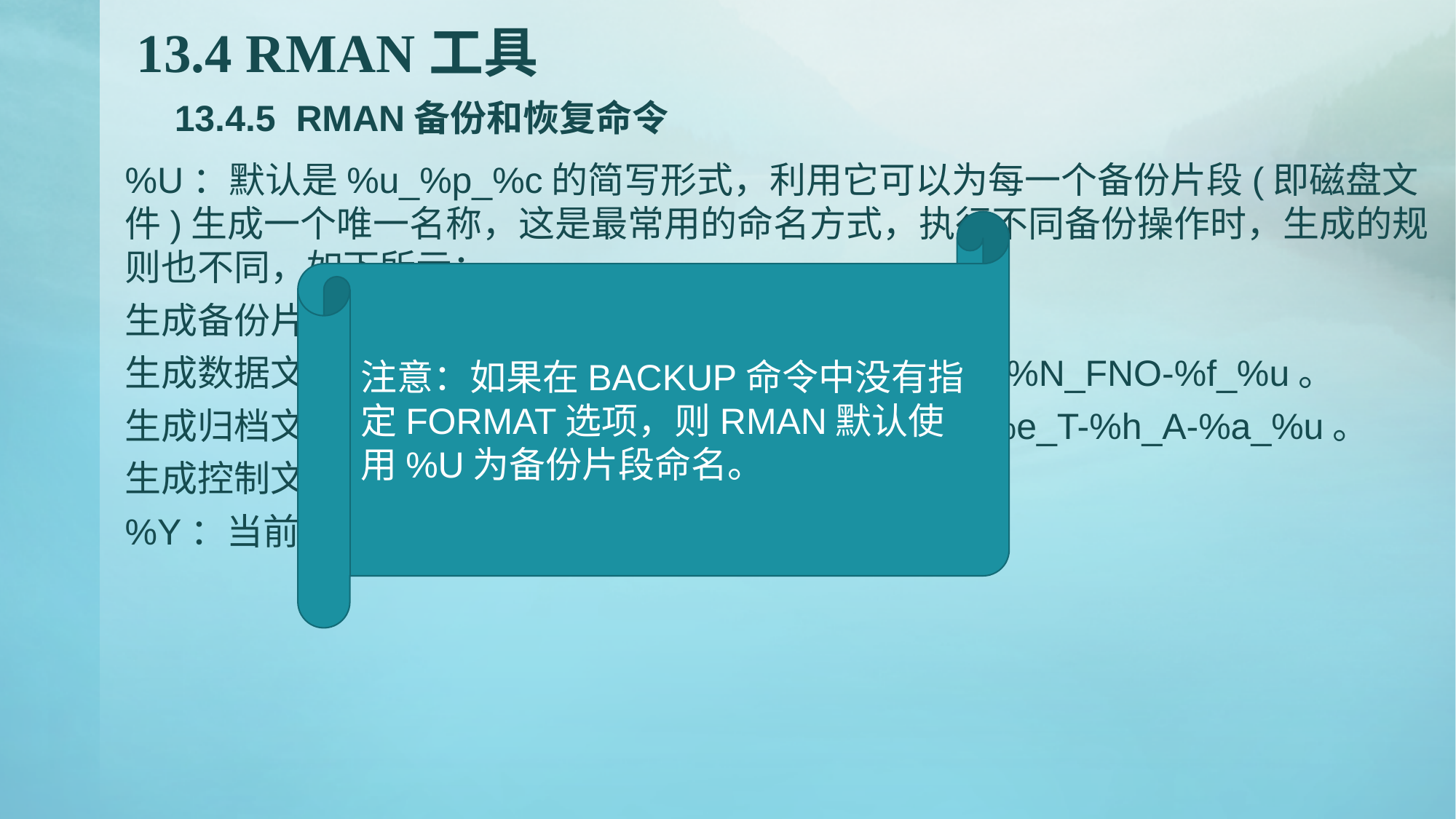

# 13.4 RMAN工具 13.4.5  RMAN备份和恢复命令
%U：默认是%u_%p_%c的简写形式，利用它可以为每一个备份片段(即磁盘文件)生成一个唯一名称，这是最常用的命名方式，执行不同备份操作时，生成的规则也不同，如下所示：
生成备份片段时，%U=%u_%p_%c。
生成数据文件镜像复制时，%U=data-D-%d_id-%I_TS-%N_FNO-%f_%u。
生成归档文件镜像复制时，%U=arch-D_%d-id-%I_S-%e_T-%h_A-%a_%u。
生成控制文件镜像复制时，%U=cf-D_%d-id-%I_%u。
%Y：当前时间中的年，格式为YYYY。
注意：如果在BACKUP命令中没有指定FORMAT选项，则RMAN默认使用%U为备份片段命名。